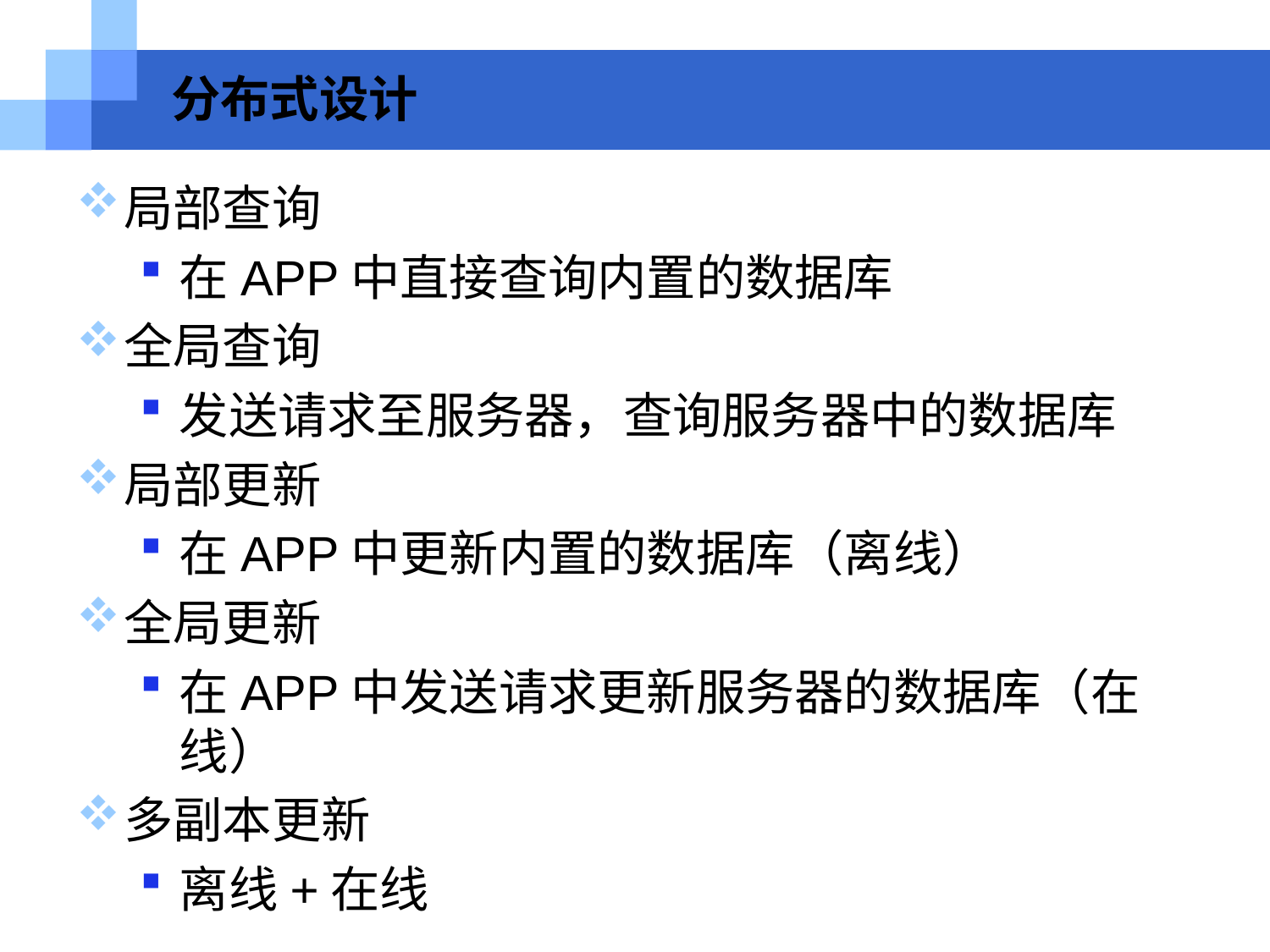

# 分布式设计
局部查询
在APP中直接查询内置的数据库
全局查询
发送请求至服务器，查询服务器中的数据库
局部更新
在APP中更新内置的数据库（离线）
全局更新
在APP中发送请求更新服务器的数据库（在线）
多副本更新
离线+在线